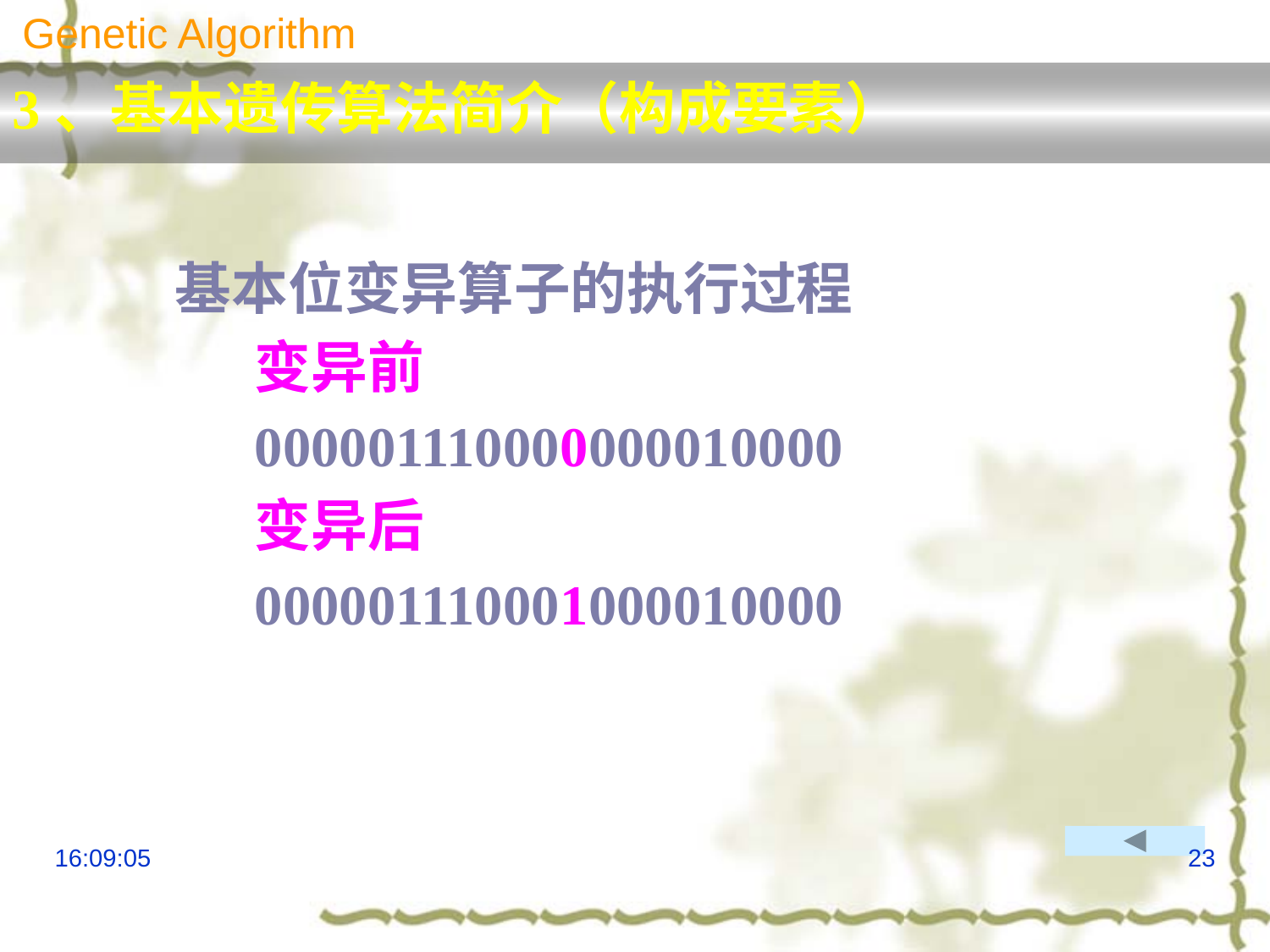

Genetic Algorithm
3、基本遗传算法简介（构成要素）
	基本位变异算子的执行过程
	变异前
	000001110000000010000
	变异后
	000001110001000010000

16:09:05
23